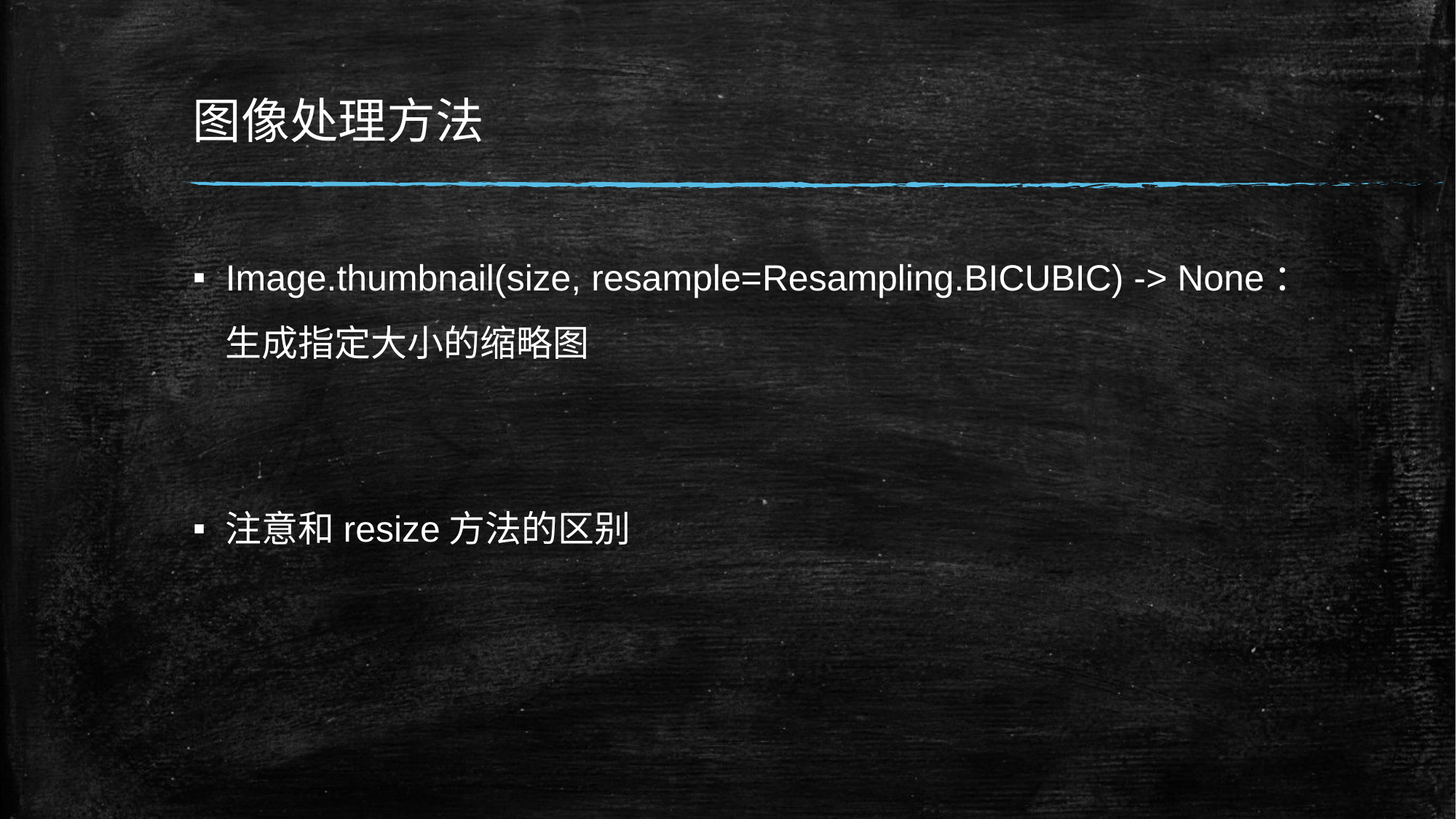

# 图像处理方法
Image.thumbnail(size, resample=Resampling.BICUBIC) -> None： 生成指定大小的缩略图

注意和resize方法的区别